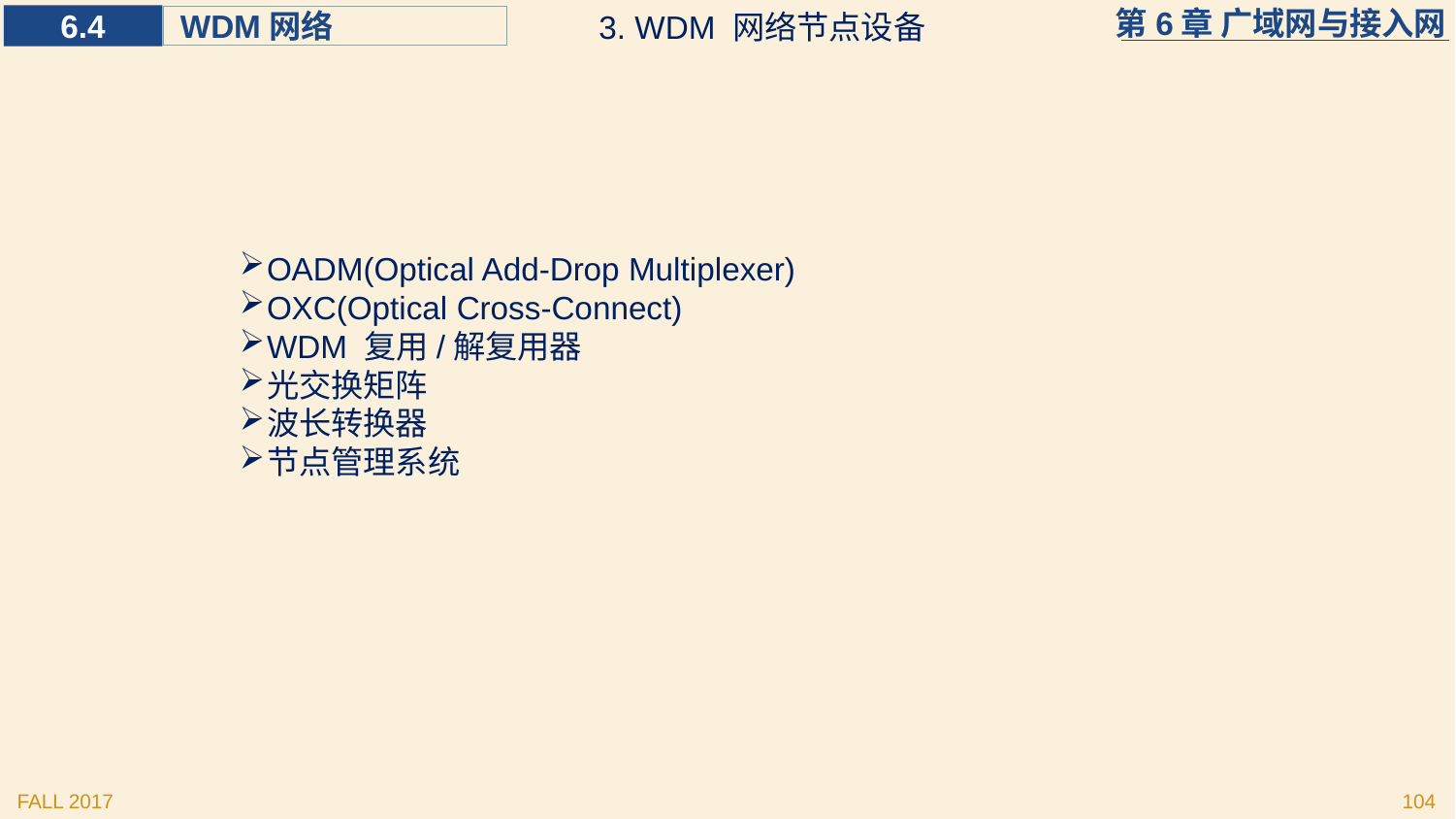

3. WDM 网络节点设备

OADM(Optical Add-Drop Multiplexer)
OXC(Optical Cross-Connect)
WDM 复用/解复用器
光交换矩阵
波长转换器
节点管理系统